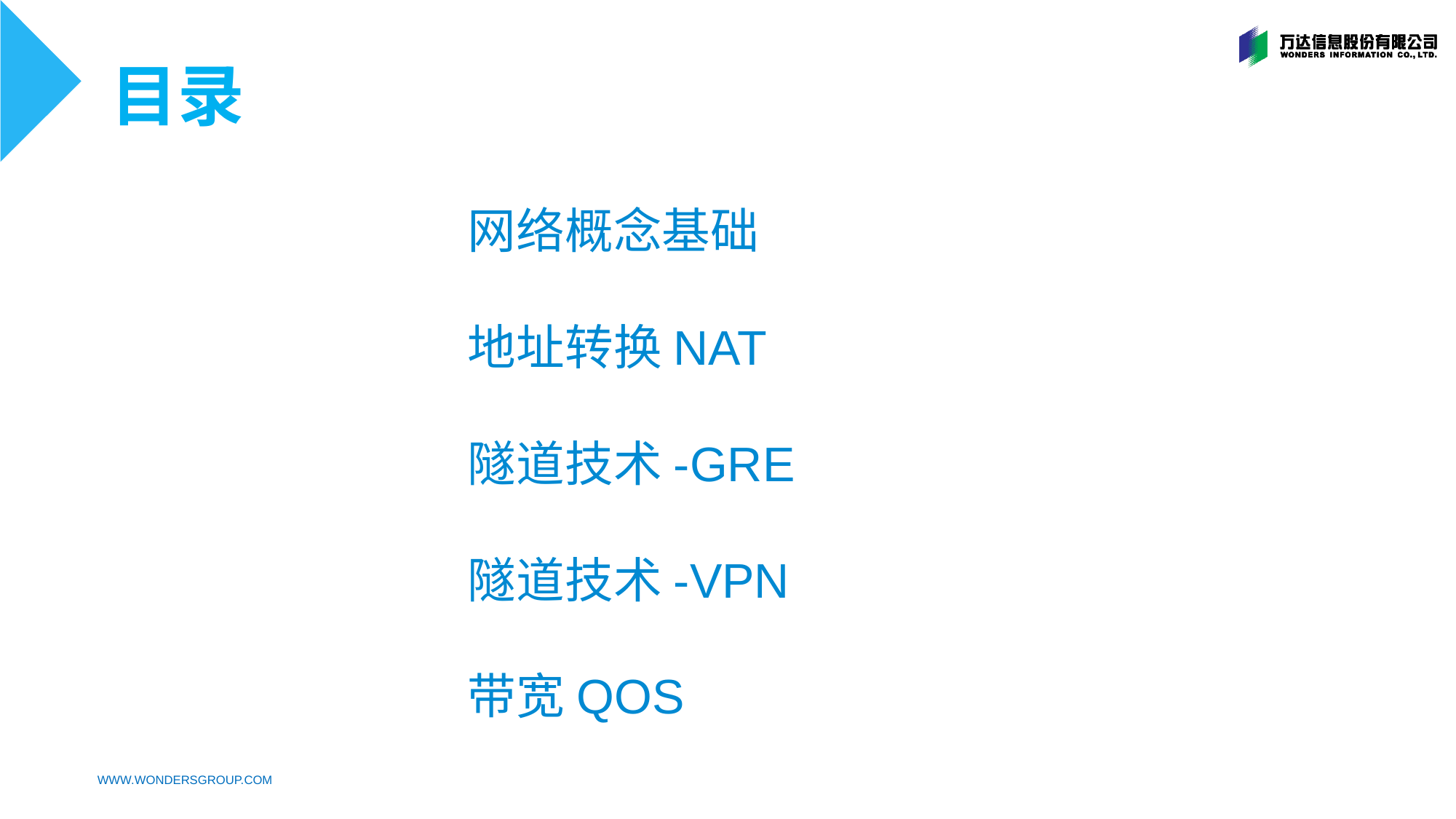

# 目录
网络概念基础
地址转换NAT
隧道技术-GRE
隧道技术-VPN
带宽QOS